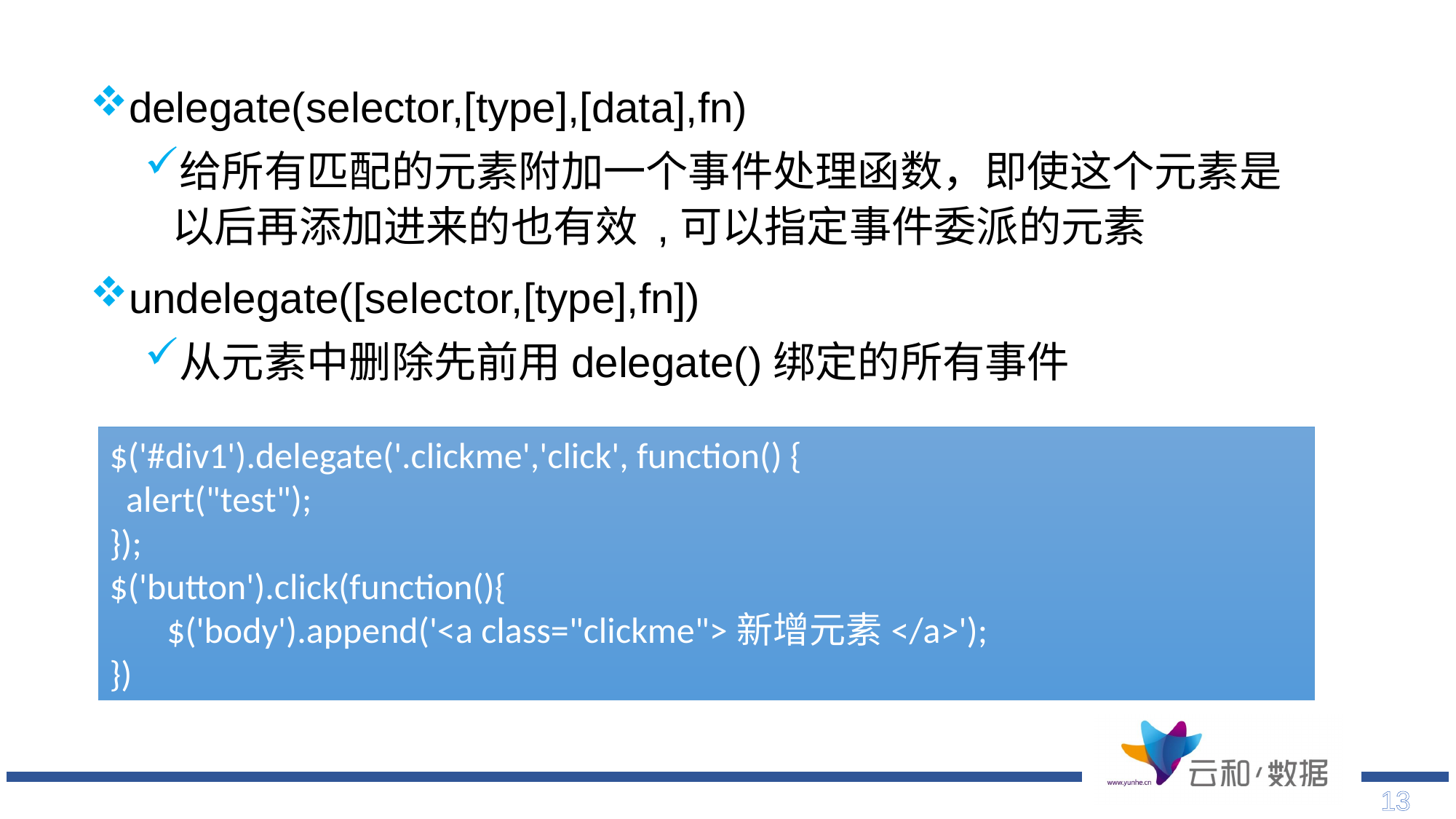

delegate(selector,[type],[data],fn)
给所有匹配的元素附加一个事件处理函数，即使这个元素是以后再添加进来的也有效 ,可以指定事件委派的元素
undelegate([selector,[type],fn])
从元素中删除先前用delegate()绑定的所有事件

$('#div1').delegate('.clickme','click', function() {
  alert("test");
});
$('button').click(function(){
       $('body').append('<a class="clickme">新增元素</a>');
})